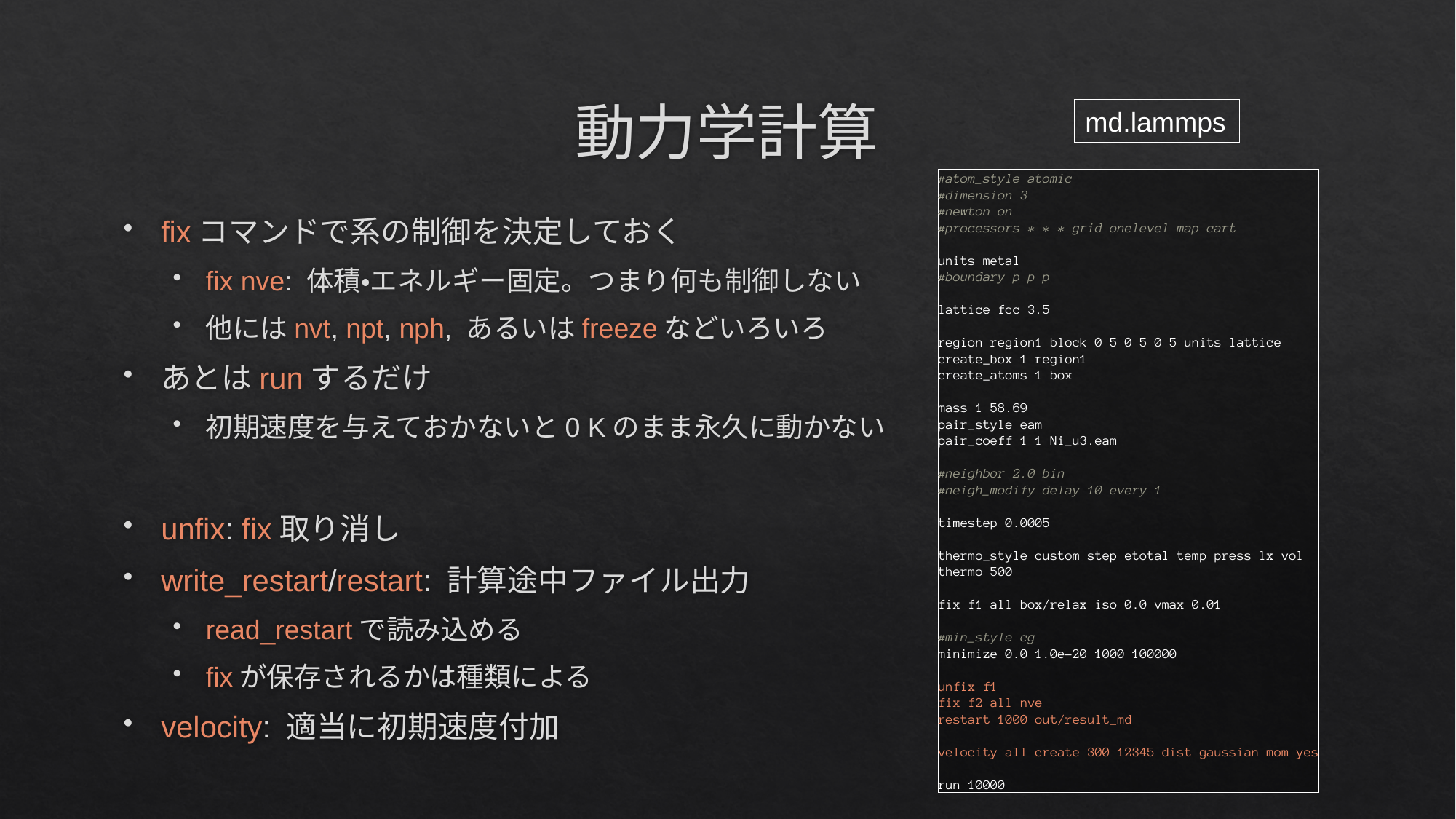

# 動力学計算
md.lammps
#atom_style atomic
#dimension 3
#newton on
#processors * * * grid onelevel map cart

units metal
#boundary p p p

lattice fcc 3.5

region region1 block 0 5 0 5 0 5 units lattice
create_box 1 region1
create_atoms 1 box

mass 1 58.69
pair_style eam
pair_coeff 1 1 Ni_u3.eam

#neighbor 2.0 bin
#neigh_modify delay 10 every 1

timestep 0.0005

thermo_style custom step etotal temp press lx vol
thermo 500

fix f1 all box/relax iso 0.0 vmax 0.01

#min_style cg
minimize 0.0 1.0e-20 1000 100000

unfix f1
fix f2 all nve
restart 1000 out/result_md

velocity all create 300 12345 dist gaussian mom yes

run 10000
fixコマンドで系の制御を決定しておく
fix nve: 体積・エネルギー固定。つまり何も制御しない
他にはnvt, npt, nph, あるいはfreezeなどいろいろ
あとはrunするだけ
初期速度を与えておかないと0 Kのまま永久に動かない

unfix: fix取り消し
write_restart/restart: 計算途中ファイル出力
read_restartで読み込める
fixが保存されるかは種類による
velocity: 適当に初期速度付加